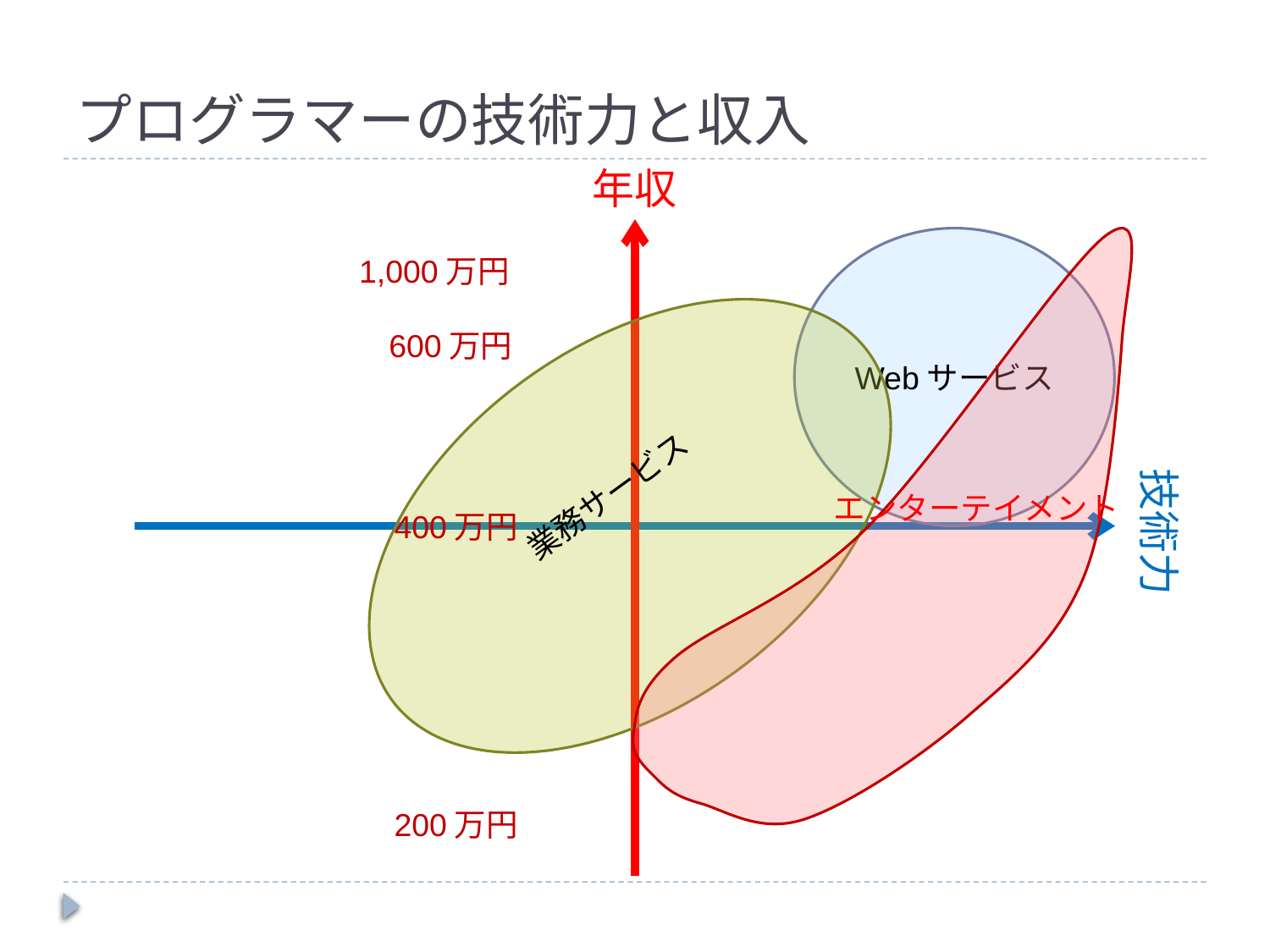

# プログラマーの技術力と収入
年収
エンターテイメント

Webサービス
1,000万円
600万円
業務サービス

技術力
400万円
200万円